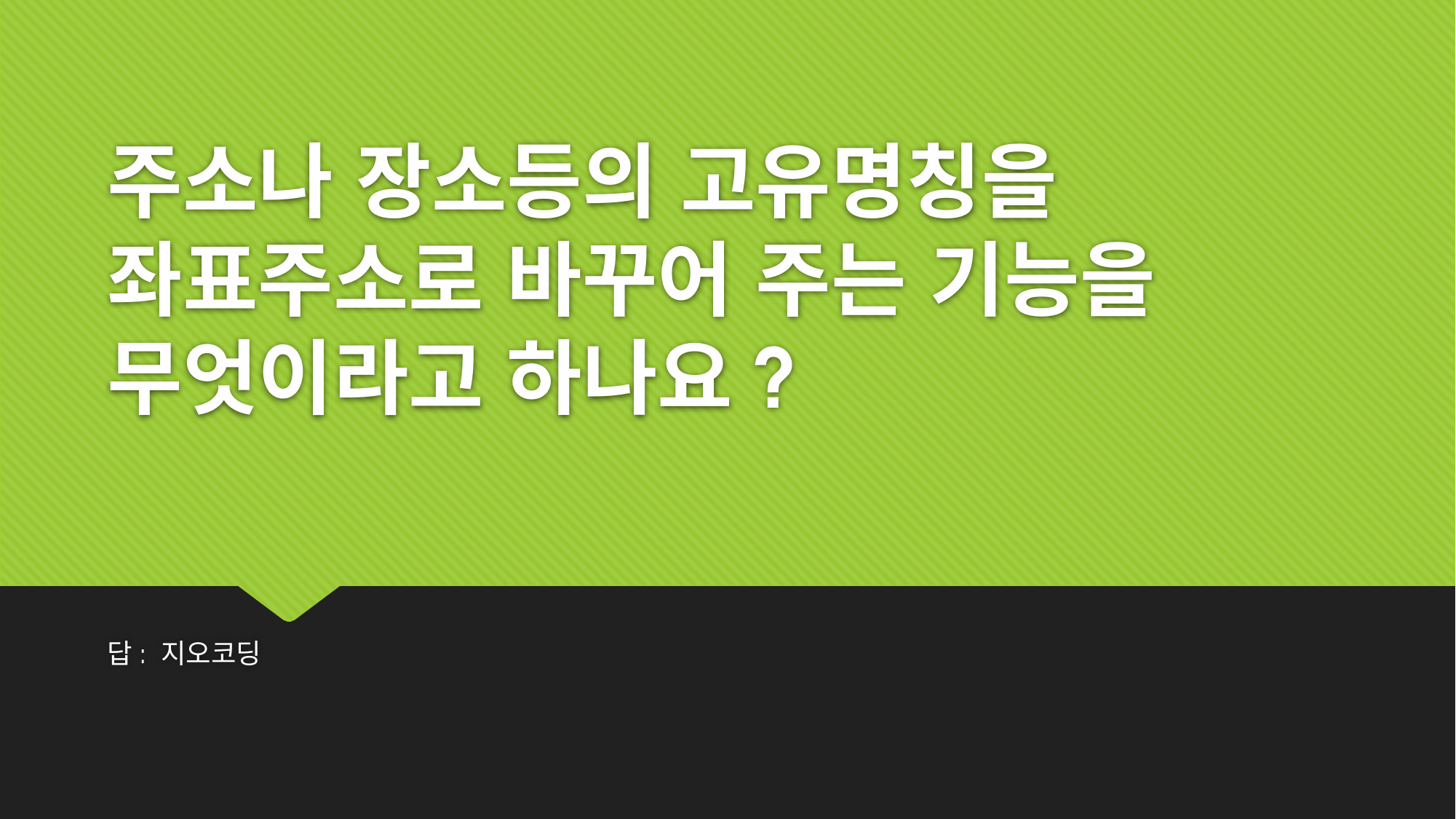

# 주소나 장소등의 고유명칭을 좌표주소로 바꾸어 주는 기능을 무엇이라고 하나요?
답: 지오코딩